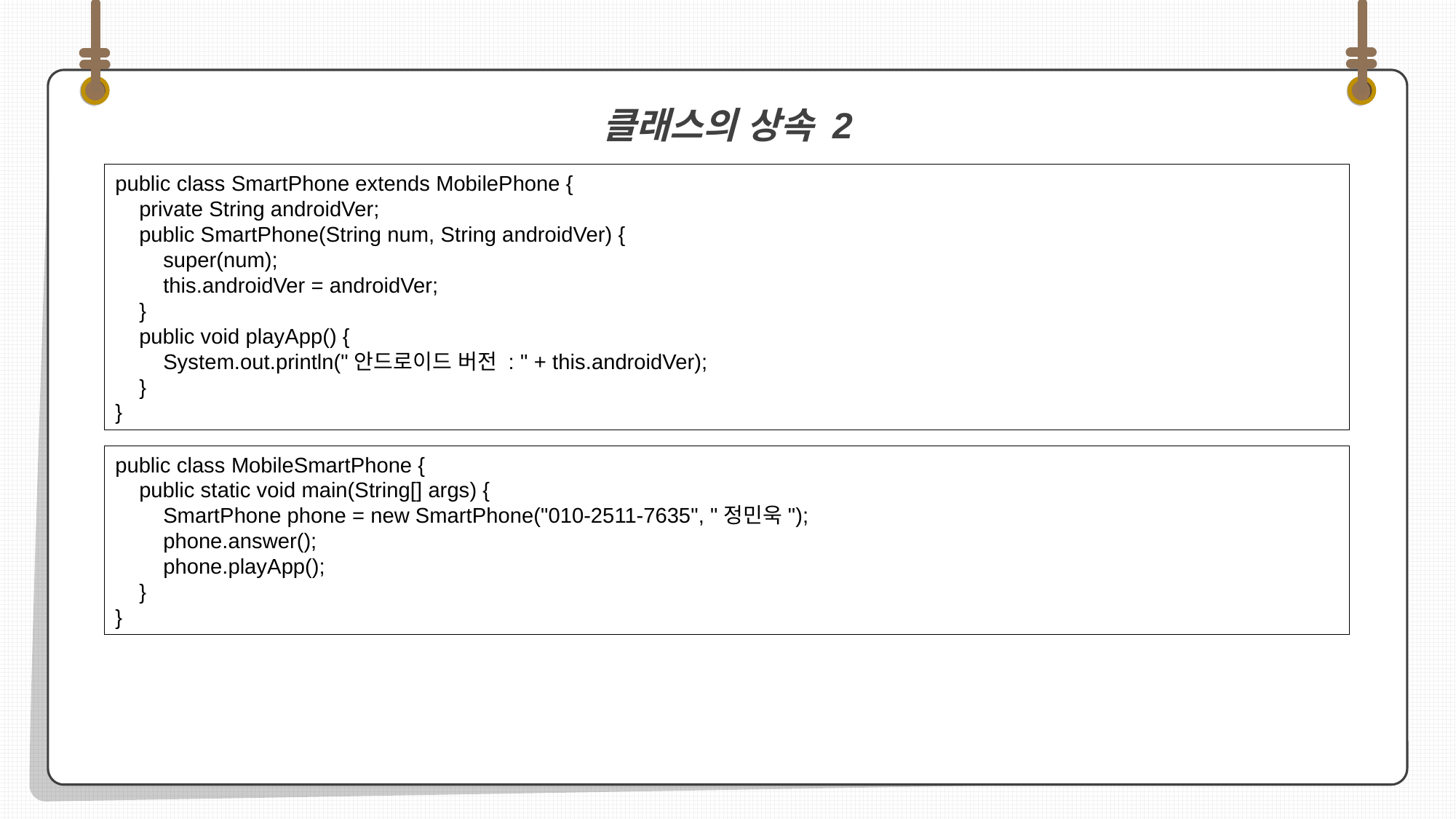

클래스의 상속 2

public class SmartPhone extends MobilePhone {
    private String androidVer;
    public SmartPhone(String num, String androidVer) {
        super(num);
        this.androidVer = androidVer;
    }
    public void playApp() {
        System.out.println("안드로이드 버전 : " + this.androidVer);
    }
}
public class MobileSmartPhone {
    public static void main(String[] args) {
        SmartPhone phone = new SmartPhone("010-2511-7635", "정민욱");
        phone.answer();
        phone.playApp();
    }
}